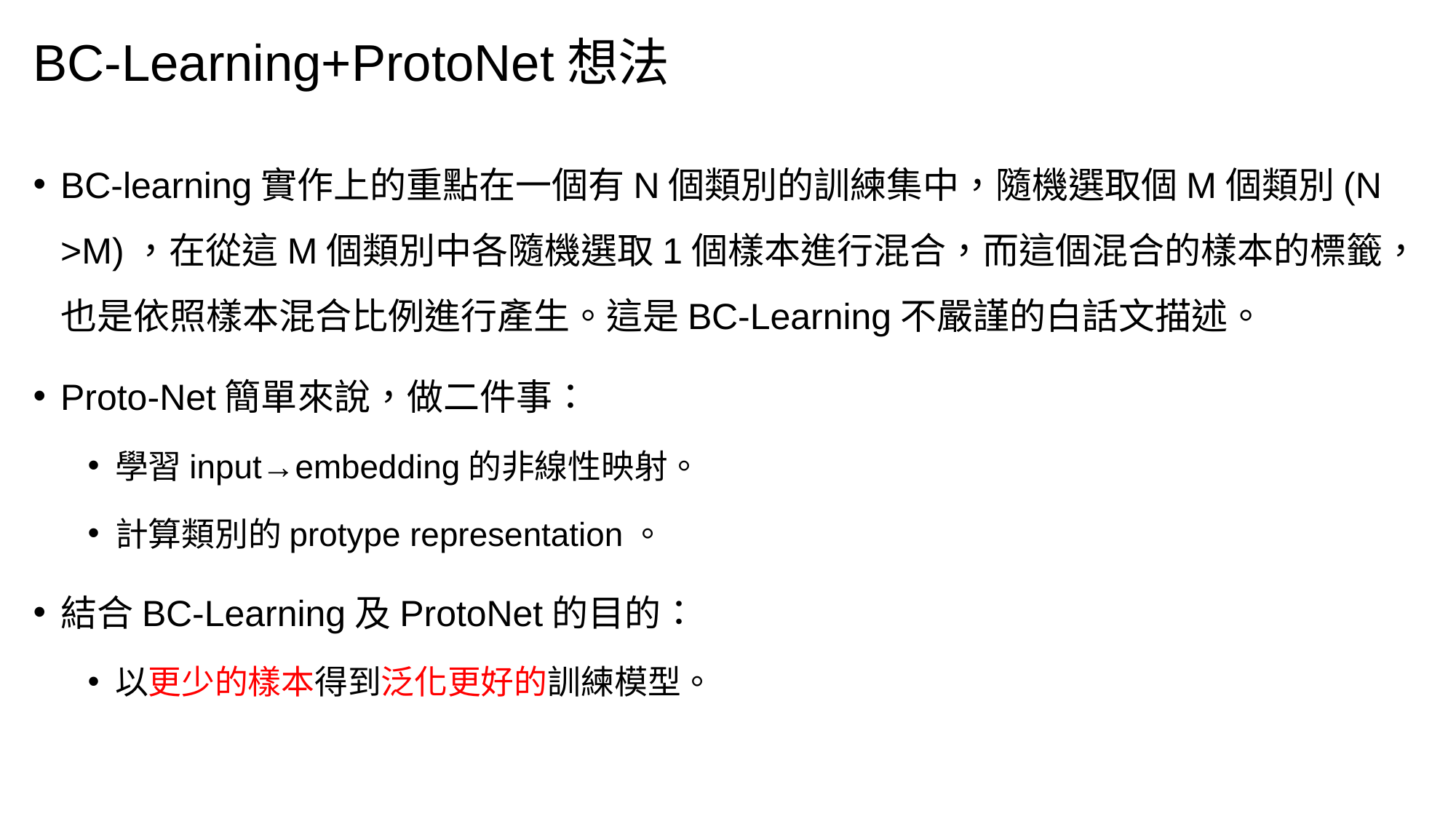

# BC-Learning+ProtoNet想法
BC-learning實作上的重點在一個有N個類別的訓練集中，隨機選取個M個類別(N >M)，在從這M個類別中各隨機選取1個樣本進行混合，而這個混合的樣本的標籤，也是依照樣本混合比例進行產生。這是BC-Learning不嚴謹的白話文描述。
Proto-Net簡單來說，做二件事：
學習input→embedding的非線性映射。
計算類別的protype representation。
結合BC-Learning及ProtoNet的目的：
以更少的樣本得到泛化更好的訓練模型。